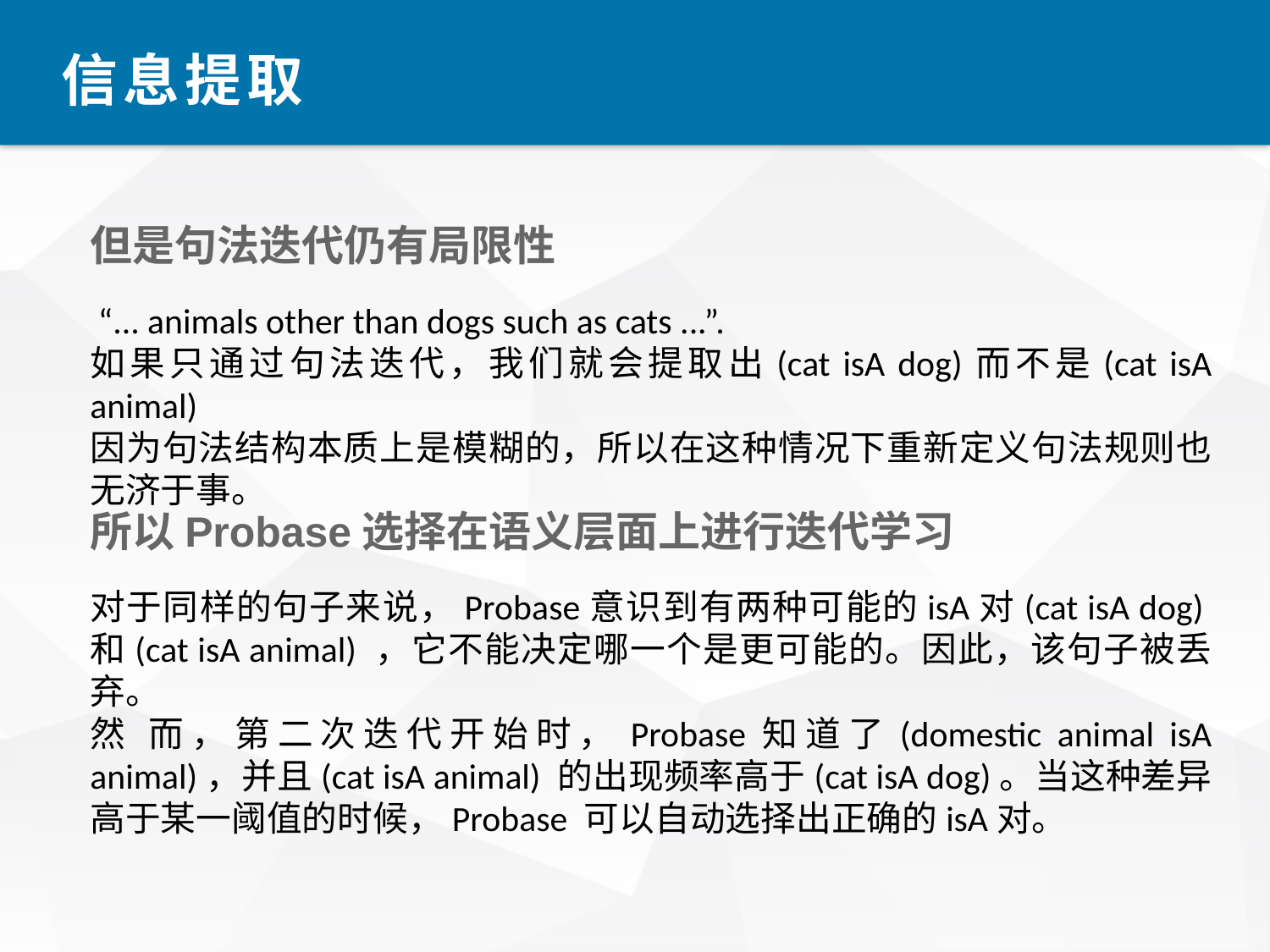

信息提取
但是句法迭代仍有局限性

 “... animals other than dogs such as cats ...”.
如果只通过句法迭代，我们就会提取出(cat isA dog)而不是(cat isA animal)
因为句法结构本质上是模糊的，所以在这种情况下重新定义句法规则也无济于事。
所以Probase选择在语义层面上进行迭代学习

对于同样的句子来说，Probase意识到有两种可能的isA对(cat isA dog)和(cat isA animal) ，它不能决定哪一个是更可能的。因此，该句子被丢弃。
然 而，第二次迭代开始时，Probase知道了(domestic animal isA animal)，并且(cat isA animal) 的出现频率高于(cat isA dog)。当这种差异高于某一阈值的时候，Probase 可以自动选择出正确的isA对。